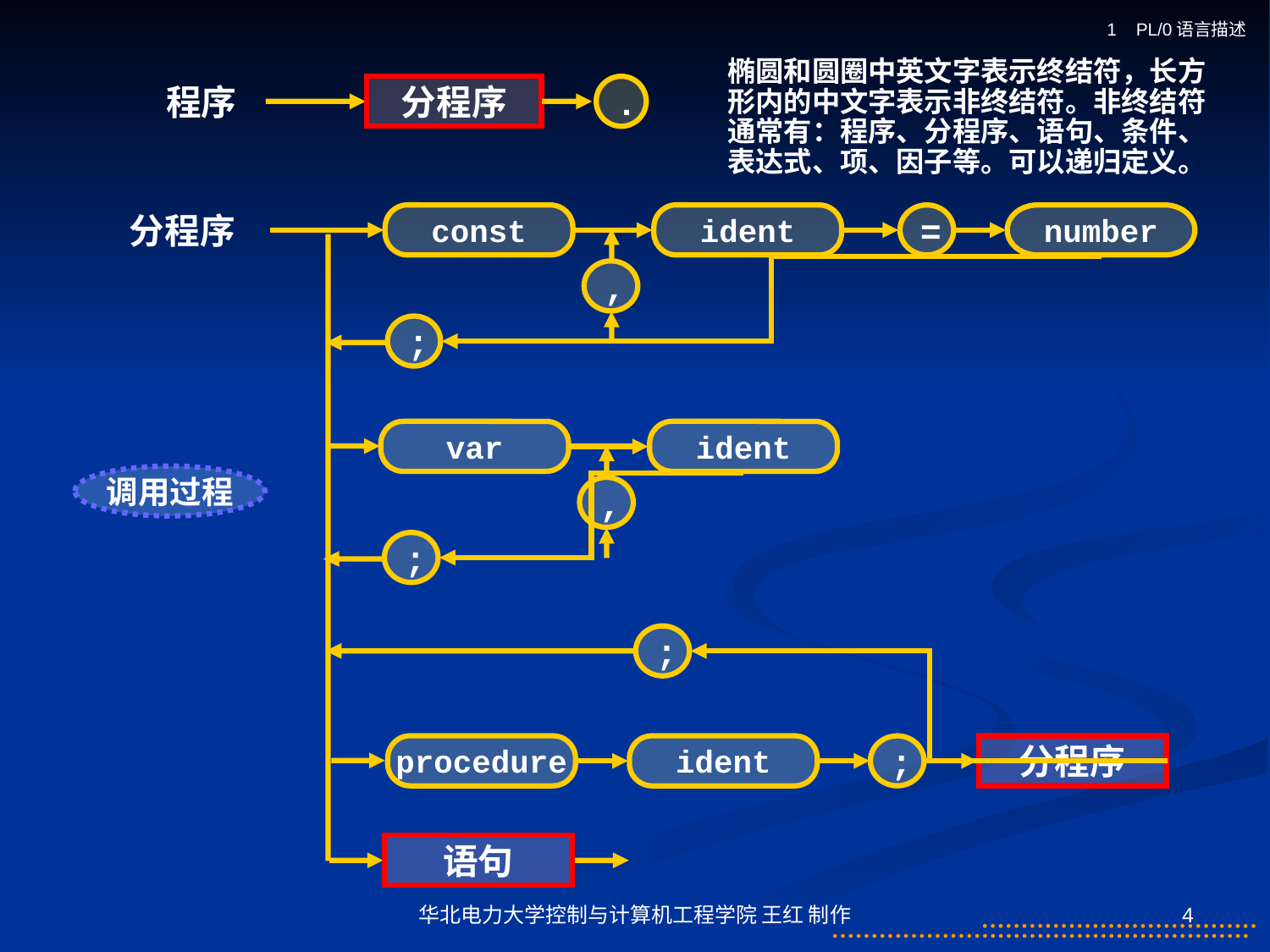

1    PL/0语言描述
椭圆和圆圈中英文字表示终结符，长方形内的中文字表示非终结符。非终结符通常有：程序、分程序、语句、条件、表达式、项、因子等。可以递归定义。
程序
分程序
.

分程序
const
ident
=
number

,

;

var
ident

,

;
;

procedure
ident
;
分程序

语句

调用过程
华北电力大学控制与计算机工程学院 王红 制作
4